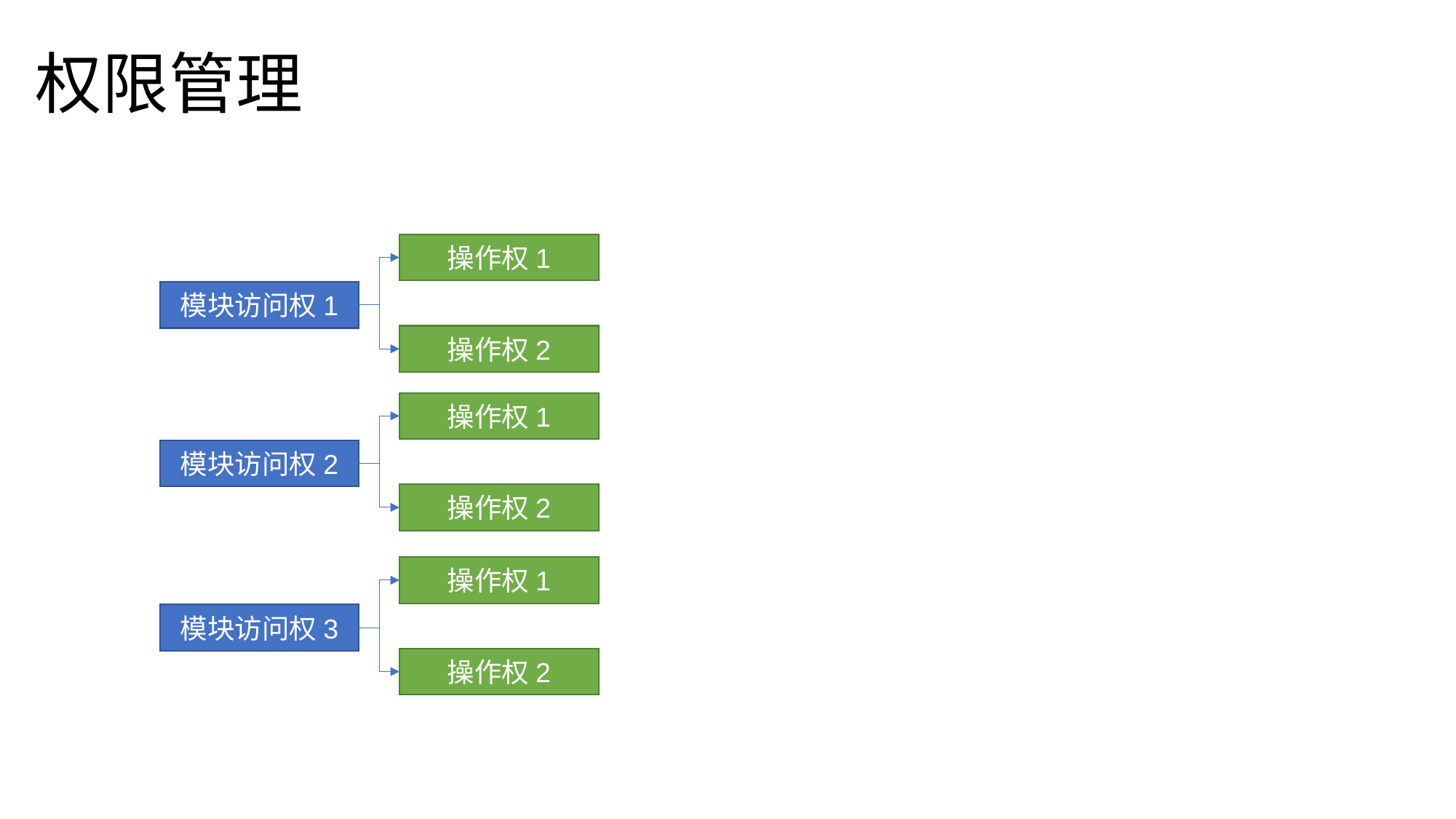

# 权限管理
操作权1
模块访问权1
操作权2
操作权1
模块访问权2
操作权2
操作权1
模块访问权3
操作权2